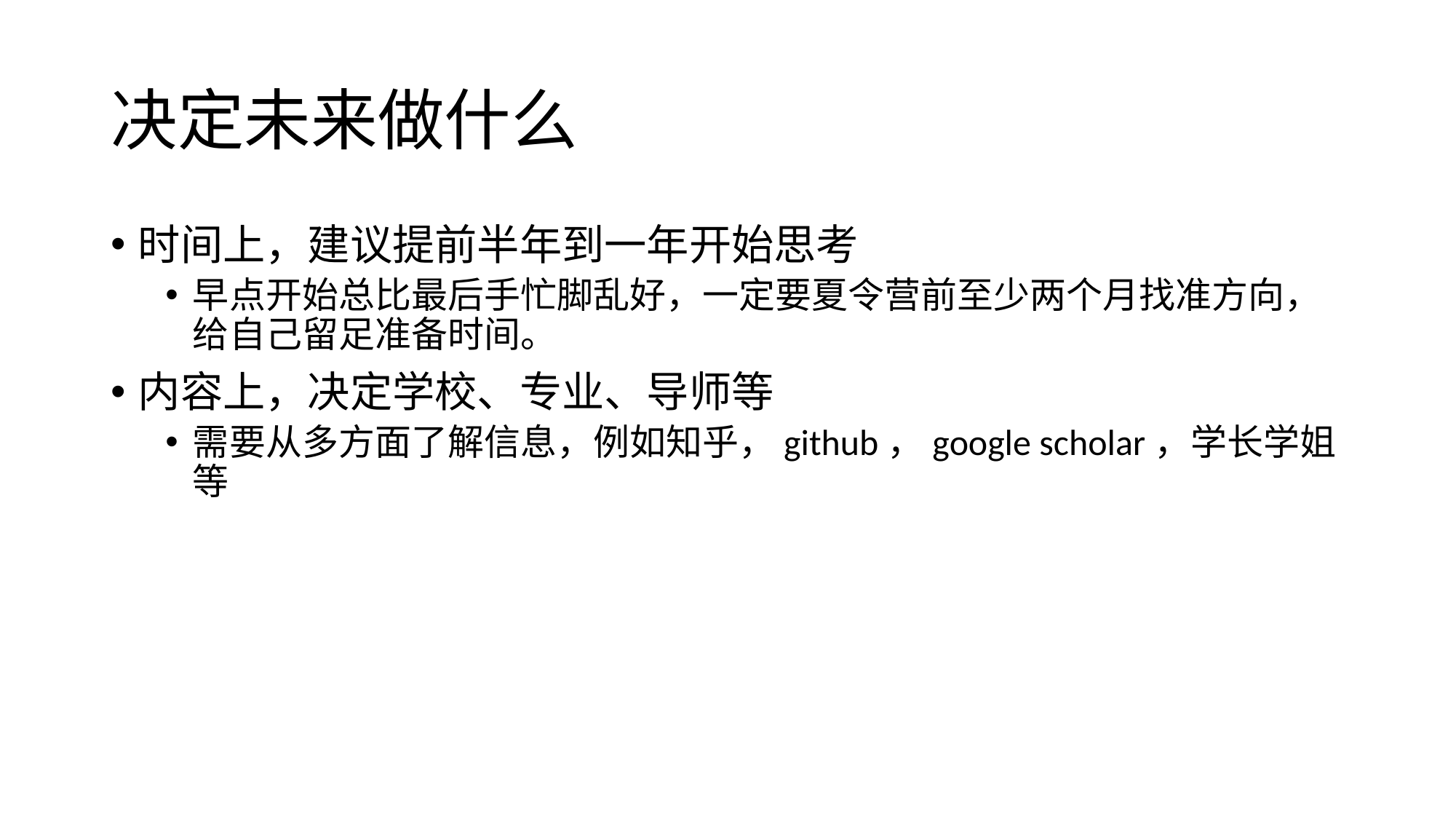

# 决定未来做什么
时间上，建议提前半年到一年开始思考
早点开始总比最后手忙脚乱好，一定要夏令营前至少两个月找准方向，给自己留足准备时间。
内容上，决定学校、专业、导师等
需要从多方面了解信息，例如知乎，github，google scholar，学长学姐等